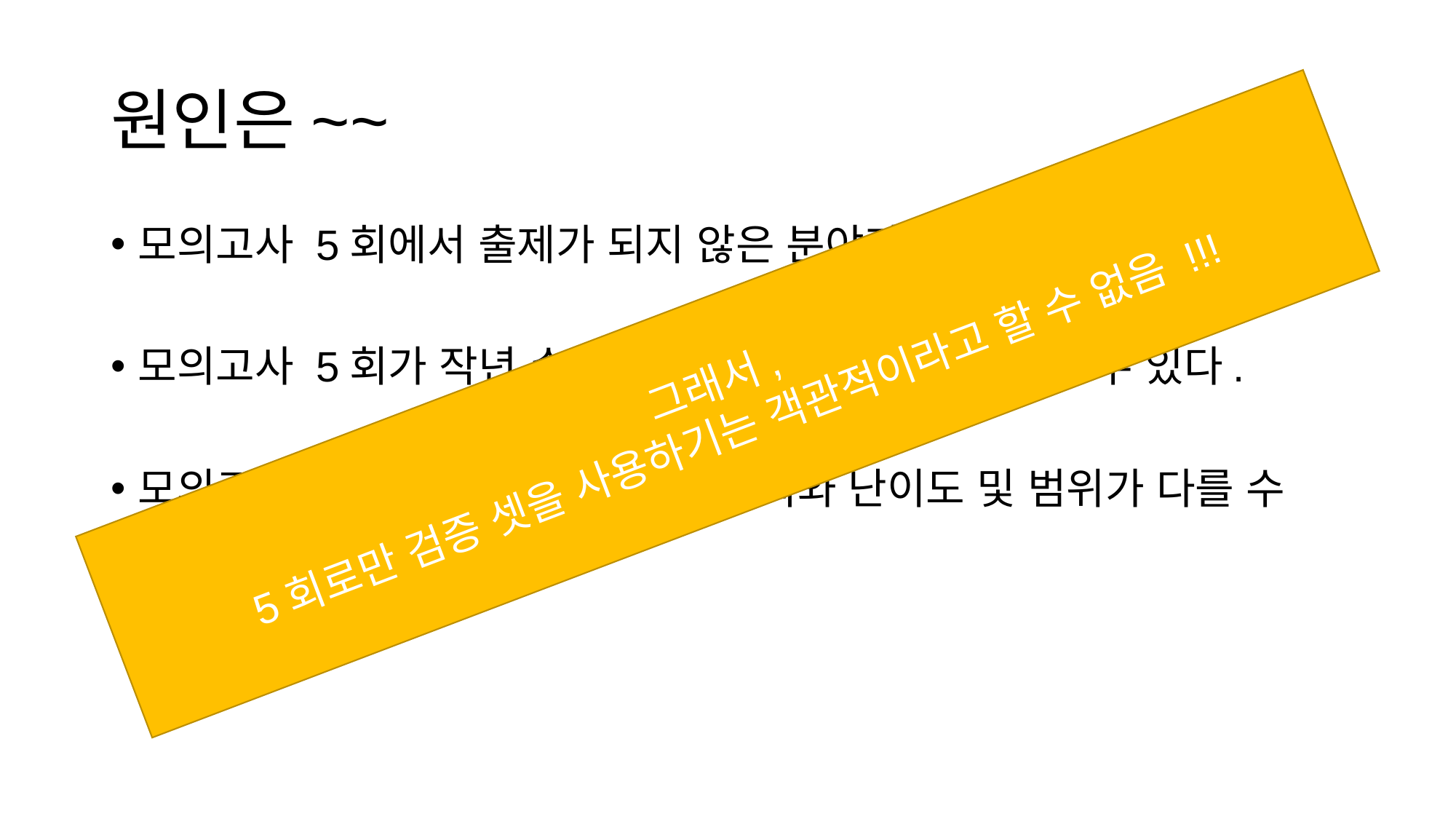

# 원인은~~
모의고사 5회에서 출제가 되지 않은 분야가 있을 수 있다.

모의고사 5회가 작년 수능이나 올해 수능과 많이 다를 수 있다.

모의고사 5회가 모의고사 1회~4회와 난이도 및 범위가 다를 수 있다.
그래서,
5회로만 검증 셋을 사용하기는 객관적이라고 할 수 없음 !!!